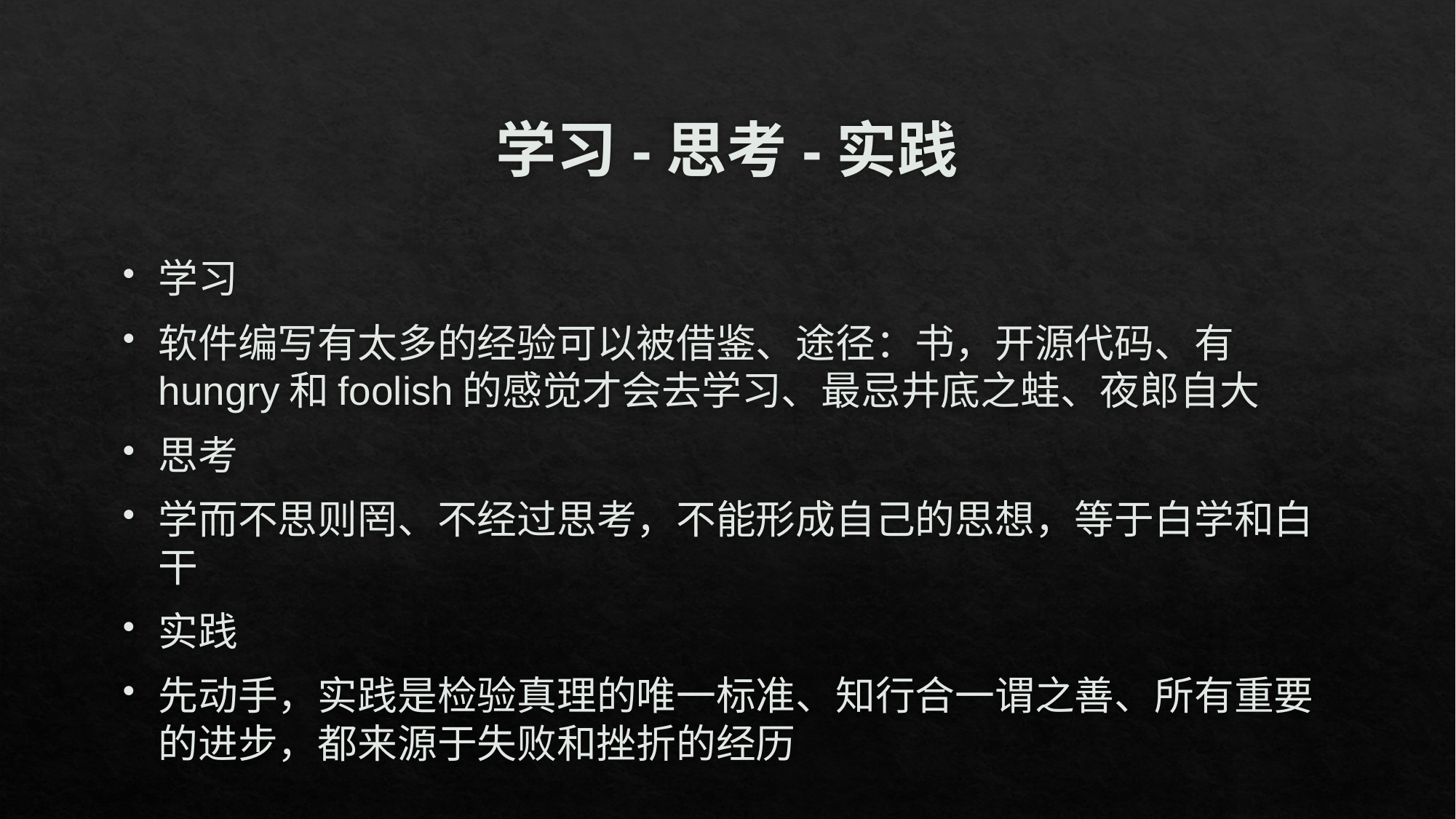

# 学习-思考-实践
学习
软件编写有太多的经验可以被借鉴、途径：书，开源代码、有hungry和foolish的感觉才会去学习、最忌井底之蛙、夜郎自大
思考
学而不思则罔、不经过思考，不能形成自己的思想，等于白学和白干
实践
先动手，实践是检验真理的唯一标准、知行合一谓之善、所有重要的进步，都来源于失败和挫折的经历